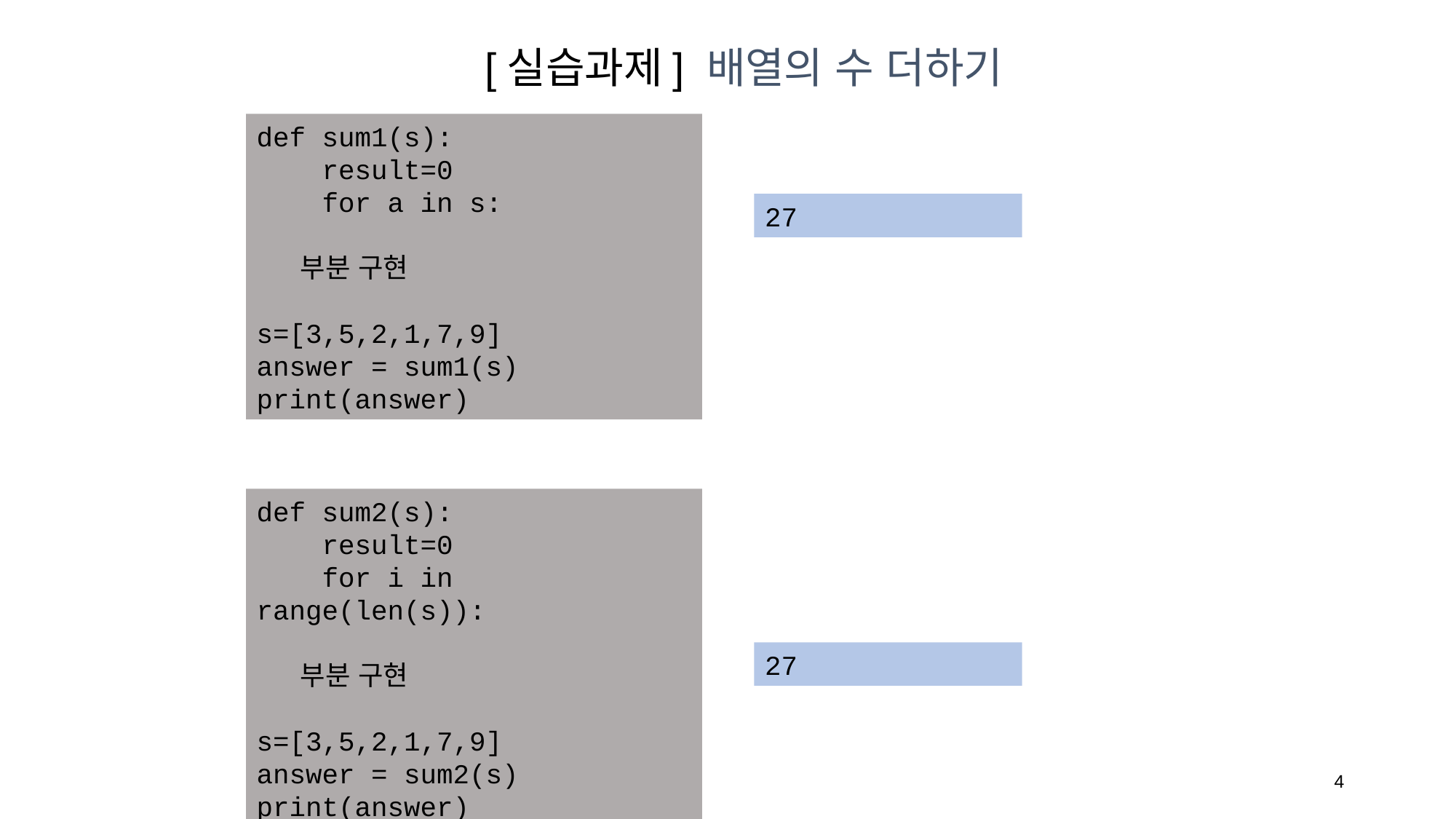

[실습과제] 배열의 수 더하기
def sum1(s):
    result=0
    for a in s:

      부분 구현

s=[3,5,2,1,7,9]
answer = sum1(s)
print(answer)
27
def sum2(s):
    result=0
    for i in range(len(s)):

      부분 구현

s=[3,5,2,1,7,9]
answer = sum2(s)
print(answer)
27
4